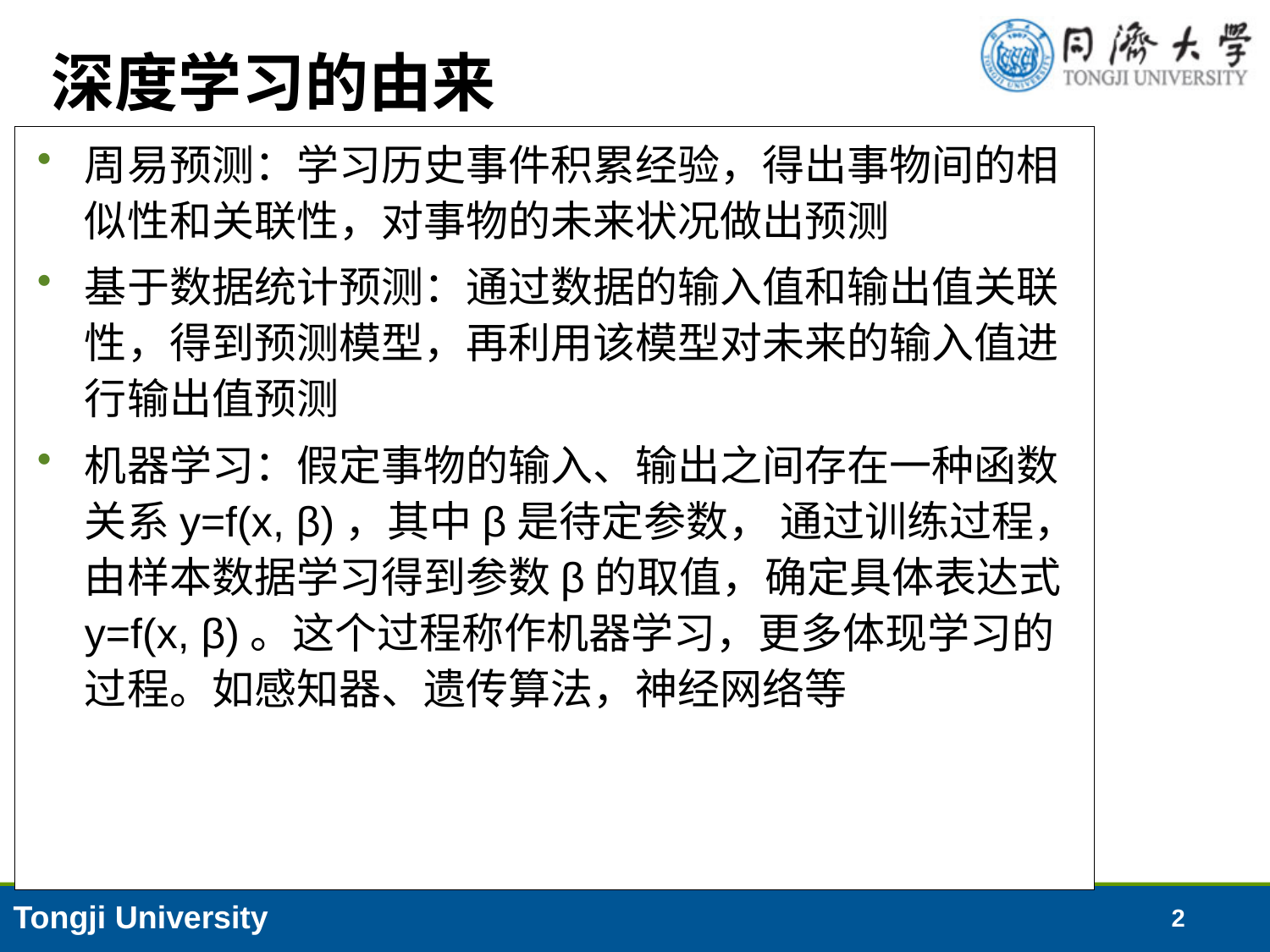

# 深度学习的由来
周易预测：学习历史事件积累经验，得出事物间的相似性和关联性，对事物的未来状况做出预测
基于数据统计预测：通过数据的输入值和输出值关联性，得到预测模型，再利用该模型对未来的输入值进行输出值预测
机器学习：假定事物的输入、输出之间存在一种函数关系y=f(x, β)，其中β是待定参数， 通过训练过程，由样本数据学习得到参数β的取值，确定具体表达式y=f(x, β)。这个过程称作机器学习，更多体现学习的过程。如感知器、遗传算法，神经网络等